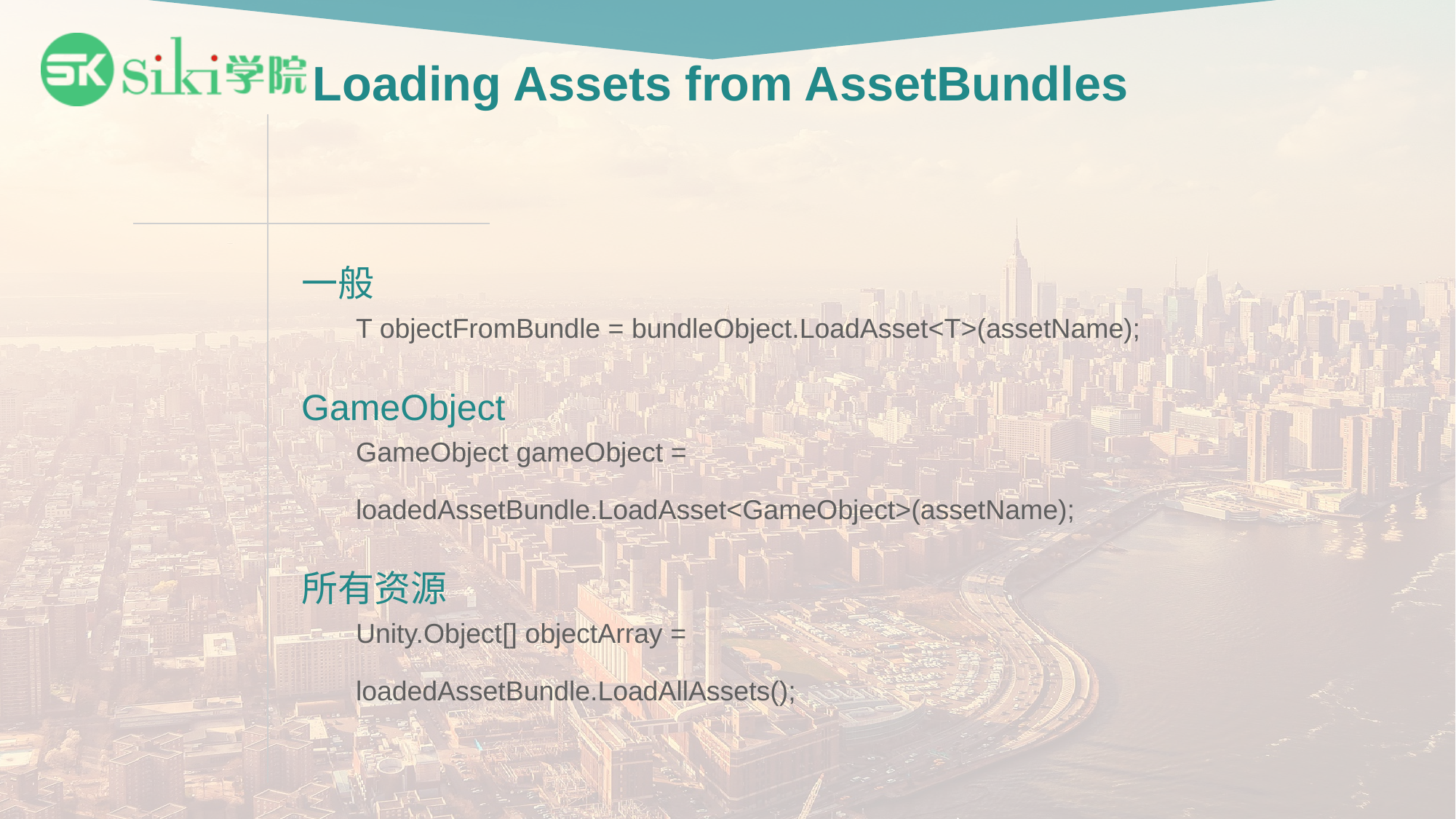

# Loading Assets from AssetBundles
一般
T objectFromBundle = bundleObject.LoadAsset<T>(assetName);
GameObject
GameObject gameObject =
loadedAssetBundle.LoadAsset<GameObject>(assetName);
所有资源
Unity.Object[] objectArray =
loadedAssetBundle.LoadAllAssets();